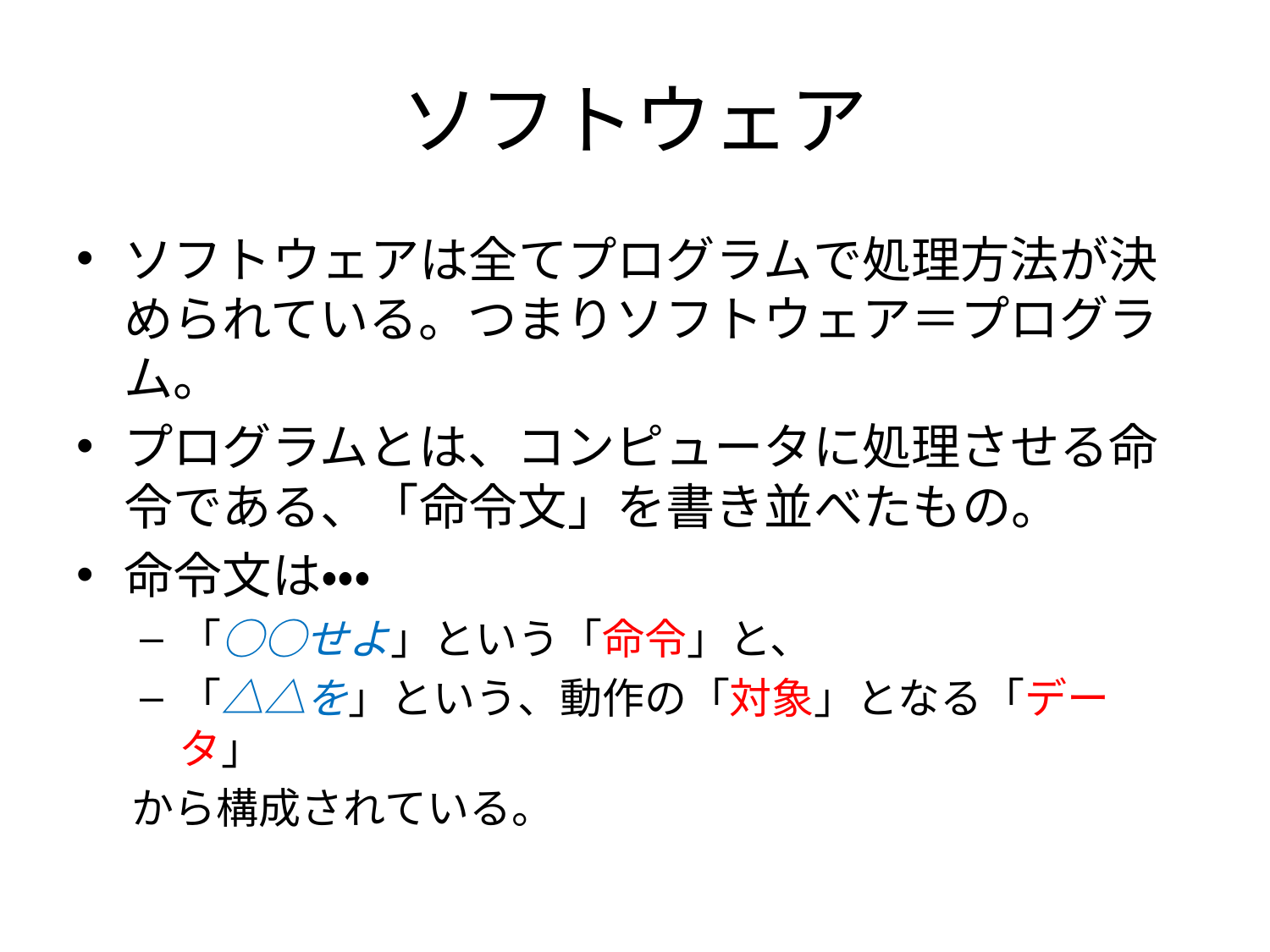

# ソフトウェア
ソフトウェアは全てプログラムで処理方法が決められている。つまりソフトウェア＝プログラム。
プログラムとは、コンピュータに処理させる命令である、「命令文」を書き並べたもの。
命令文は・・・
「○○せよ」という「命令」と、
「△△を」という、動作の「対象」となる「データ」
から構成されている。